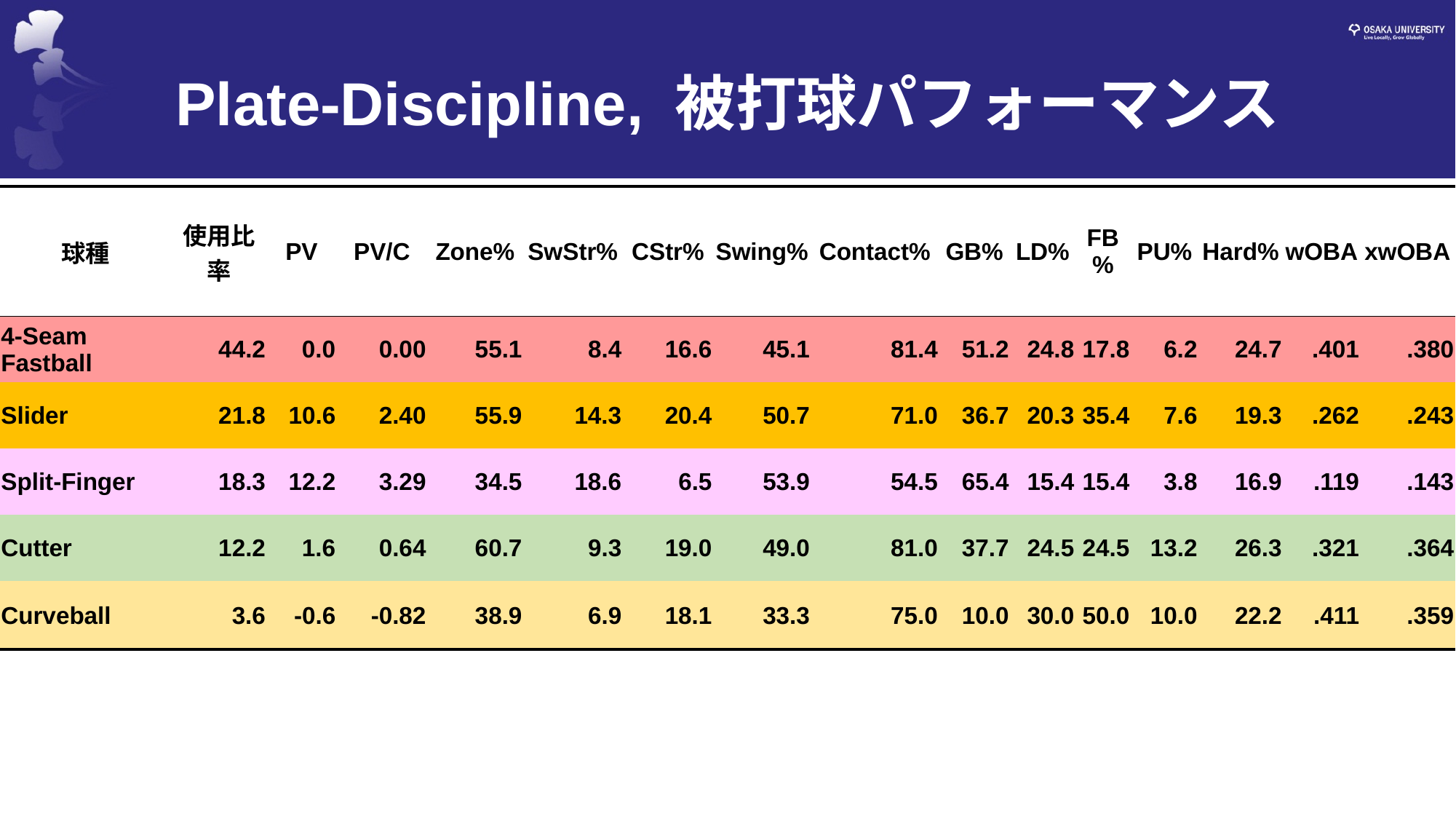

# Plate-Discipline, 被打球パフォーマンス
| 球種 | 使用比率 | PV | PV/C | Zone% | SwStr% | CStr% | Swing% | Contact% | GB% | LD% | FB% | PU% | Hard% | wOBA | xwOBA |
| --- | --- | --- | --- | --- | --- | --- | --- | --- | --- | --- | --- | --- | --- | --- | --- |
| 4-Seam Fastball | 44.2 | 0.0 | 0.00 | 55.1 | 8.4 | 16.6 | 45.1 | 81.4 | 51.2 | 24.8 | 17.8 | 6.2 | 24.7 | .401 | .380 |
| Slider | 21.8 | 10.6 | 2.40 | 55.9 | 14.3 | 20.4 | 50.7 | 71.0 | 36.7 | 20.3 | 35.4 | 7.6 | 19.3 | .262 | .243 |
| Split-Finger | 18.3 | 12.2 | 3.29 | 34.5 | 18.6 | 6.5 | 53.9 | 54.5 | 65.4 | 15.4 | 15.4 | 3.8 | 16.9 | .119 | .143 |
| Cutter | 12.2 | 1.6 | 0.64 | 60.7 | 9.3 | 19.0 | 49.0 | 81.0 | 37.7 | 24.5 | 24.5 | 13.2 | 26.3 | .321 | .364 |
| Curveball | 3.6 | -0.6 | -0.82 | 38.9 | 6.9 | 18.1 | 33.3 | 75.0 | 10.0 | 30.0 | 50.0 | 10.0 | 22.2 | .411 | .359 |